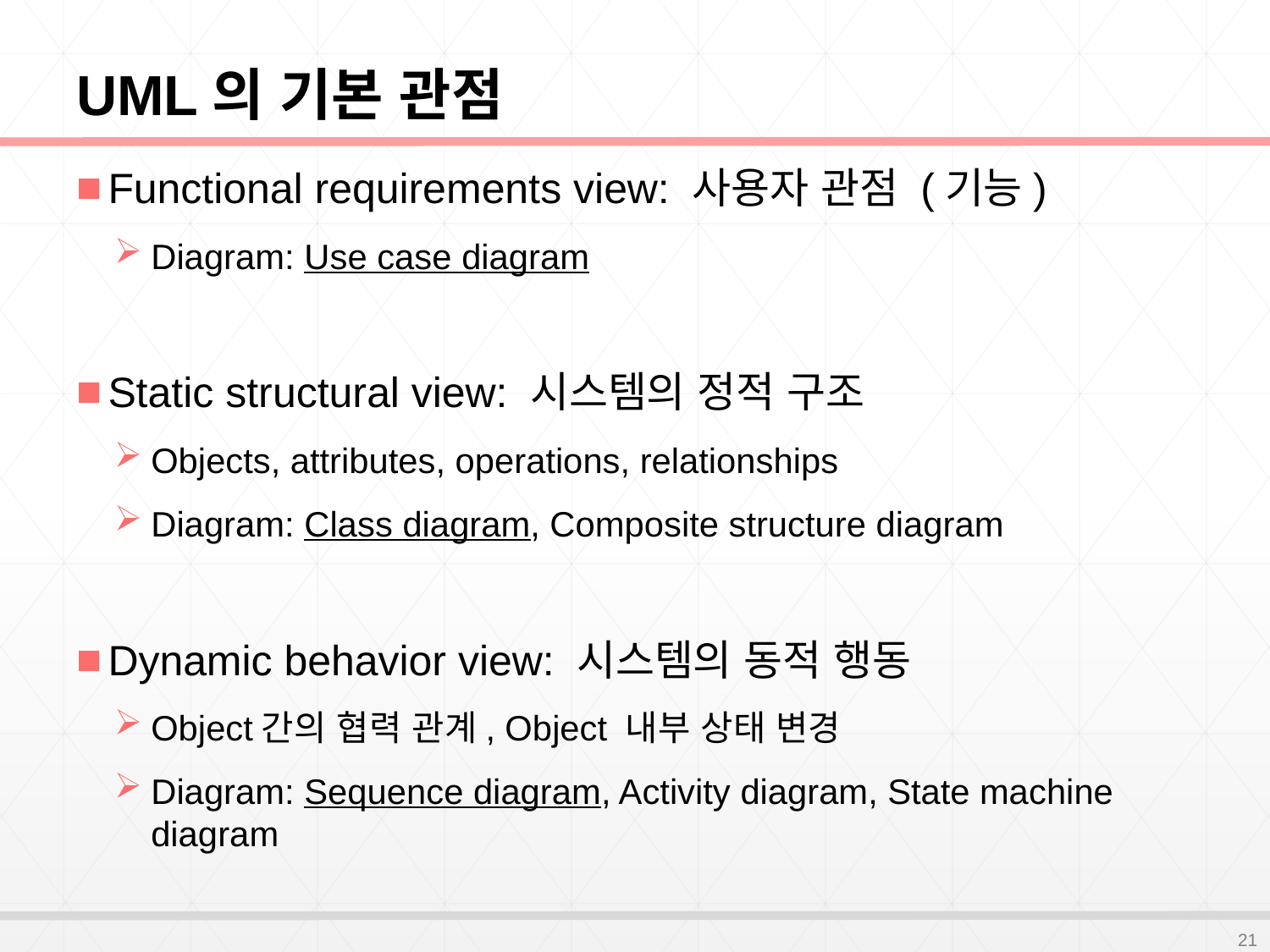

# UML의 기본 관점
Functional requirements view: 사용자 관점 (기능)
Diagram: Use case diagram

Static structural view: 시스템의 정적 구조
Objects, attributes, operations, relationships
Diagram: Class diagram, Composite structure diagram

Dynamic behavior view: 시스템의 동적 행동
Object간의 협력 관계, Object 내부 상태 변경
Diagram: Sequence diagram, Activity diagram, State machine diagram
21